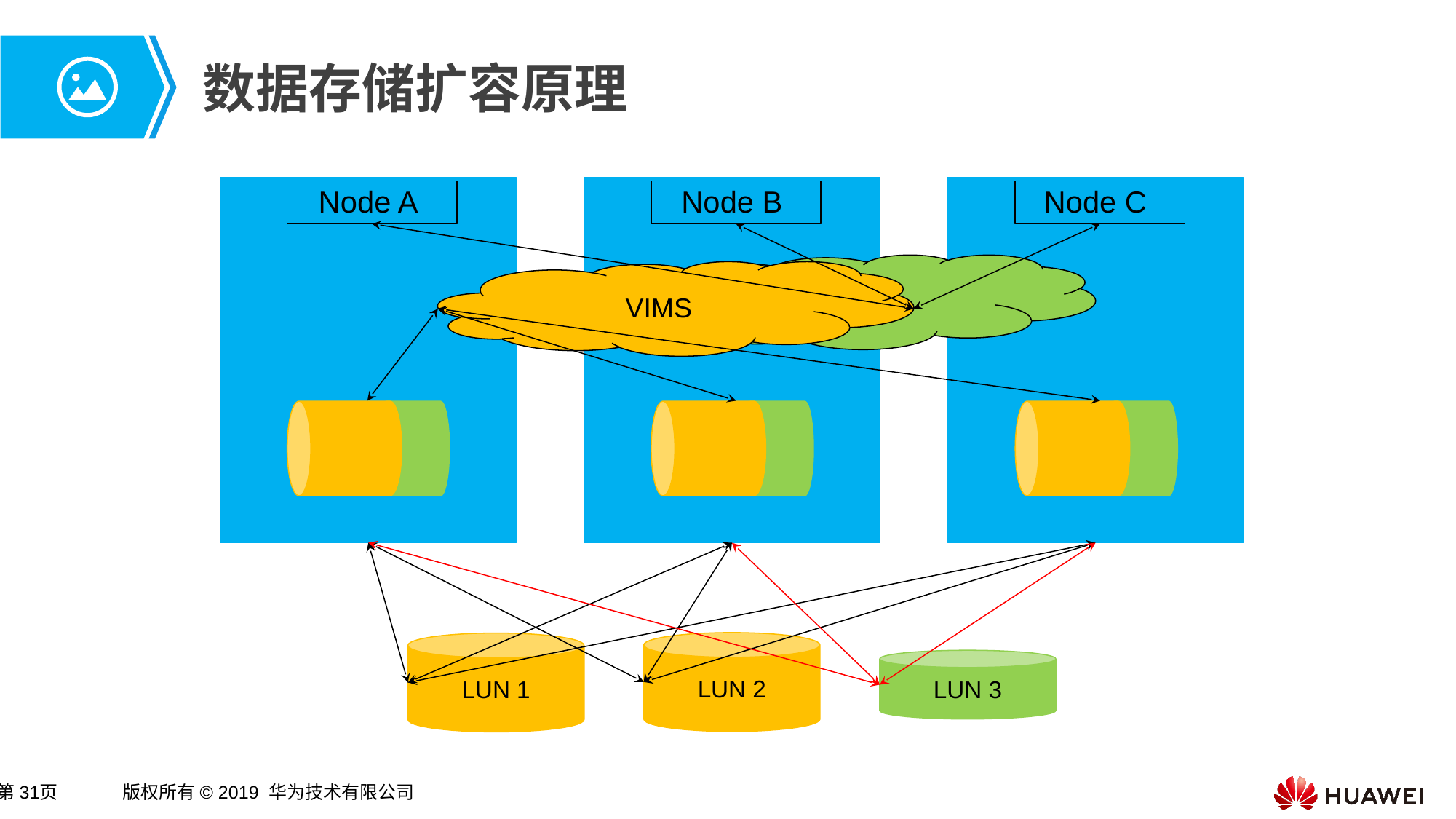

# 数据存储扩容原理
Node A
Node B
Node C

VIMS

LUN 2
LUN 1
LUN 3